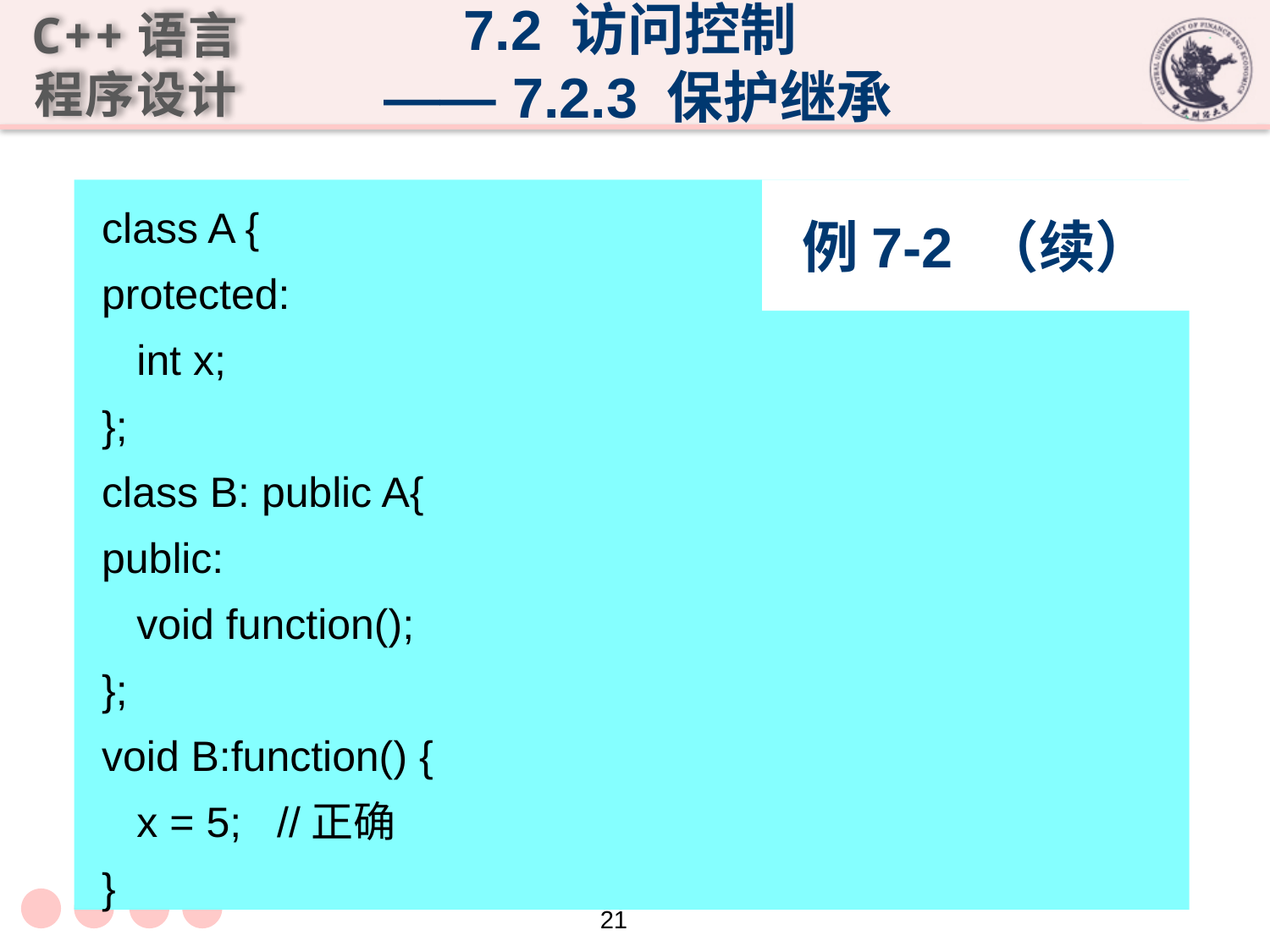

7.2 访问控制
 —— 7.2.3 保护继承
class A {
protected:
	int x;
};
class B: public A{
public:
	void function();
};
void B:function() {
	x = 5;   //正确
}
# 例7-2 （续）
21